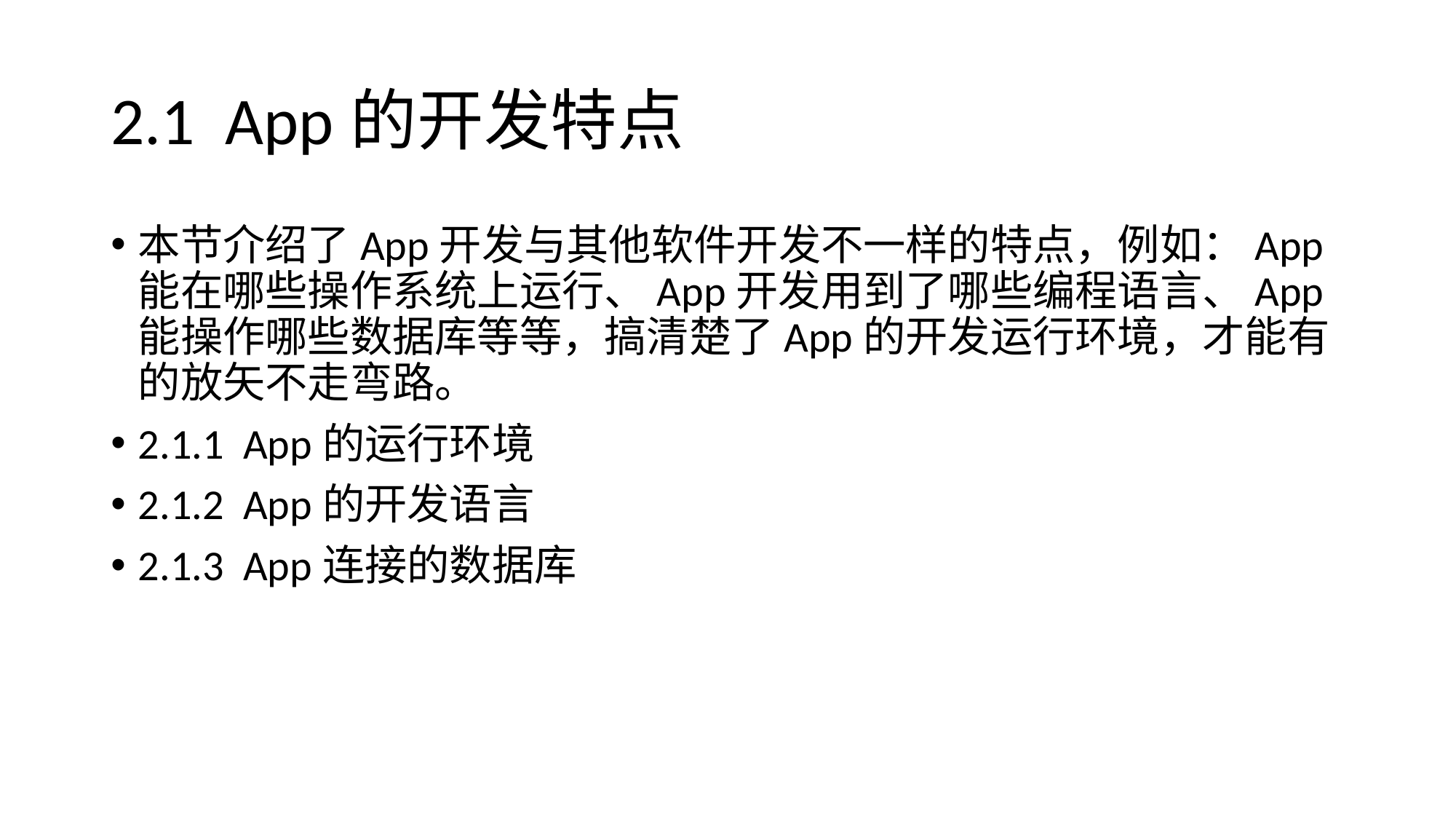

# 2.1  App的开发特点
本节介绍了App开发与其他软件开发不一样的特点，例如：App能在哪些操作系统上运行、App开发用到了哪些编程语言、App能操作哪些数据库等等，搞清楚了App的开发运行环境，才能有的放矢不走弯路。
2.1.1  App的运行环境
2.1.2  App的开发语言
2.1.3  App连接的数据库